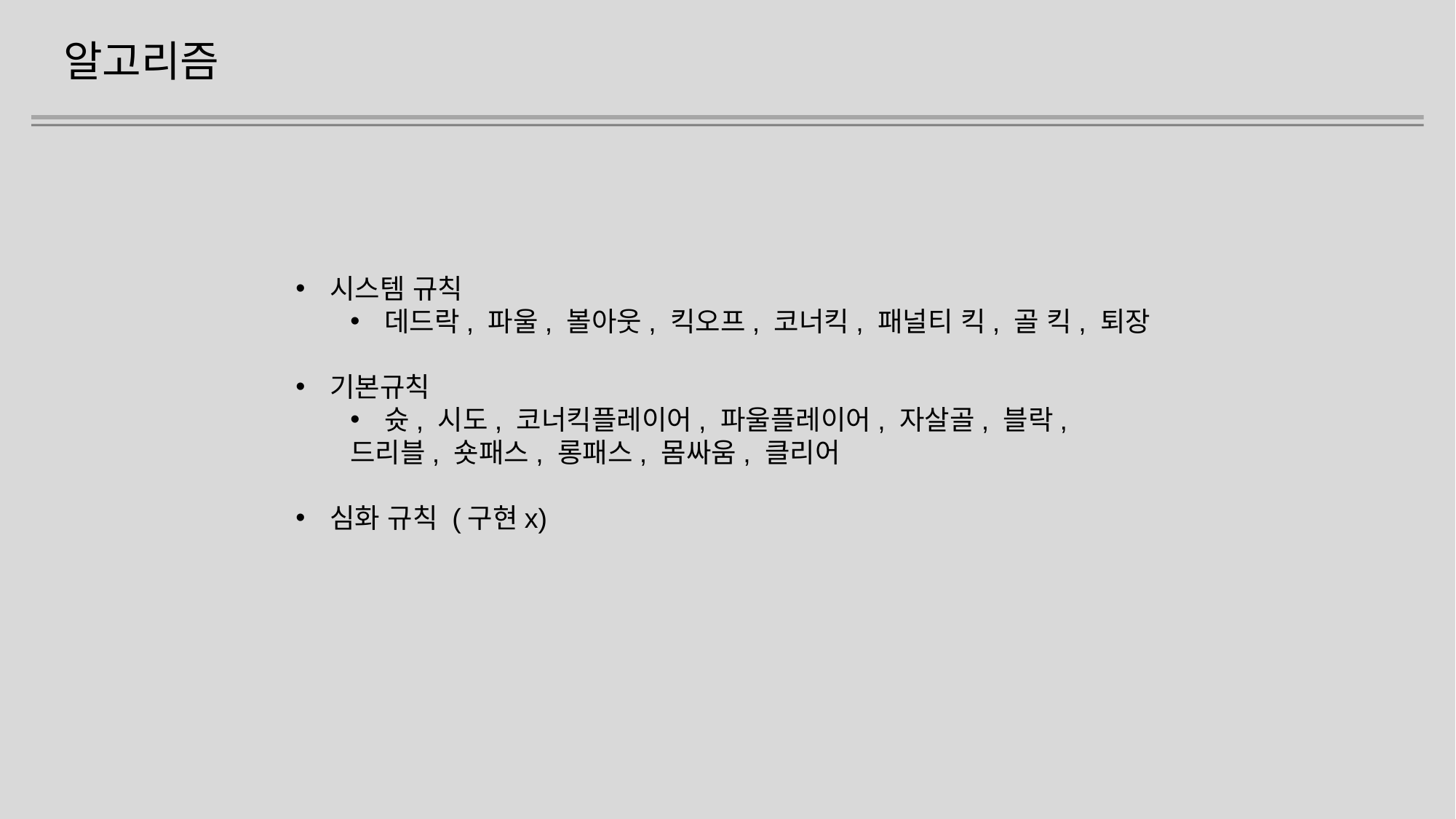

알고리즘

시스템 규칙
데드락, 파울, 볼아웃, 킥오프, 코너킥, 패널티 킥, 골 킥, 퇴장

기본규칙
슛, 시도, 코너킥플레이어, 파울플레이어, 자살골, 블락,
드리블, 숏패스, 롱패스, 몸싸움, 클리어

심화 규칙 (구현x)